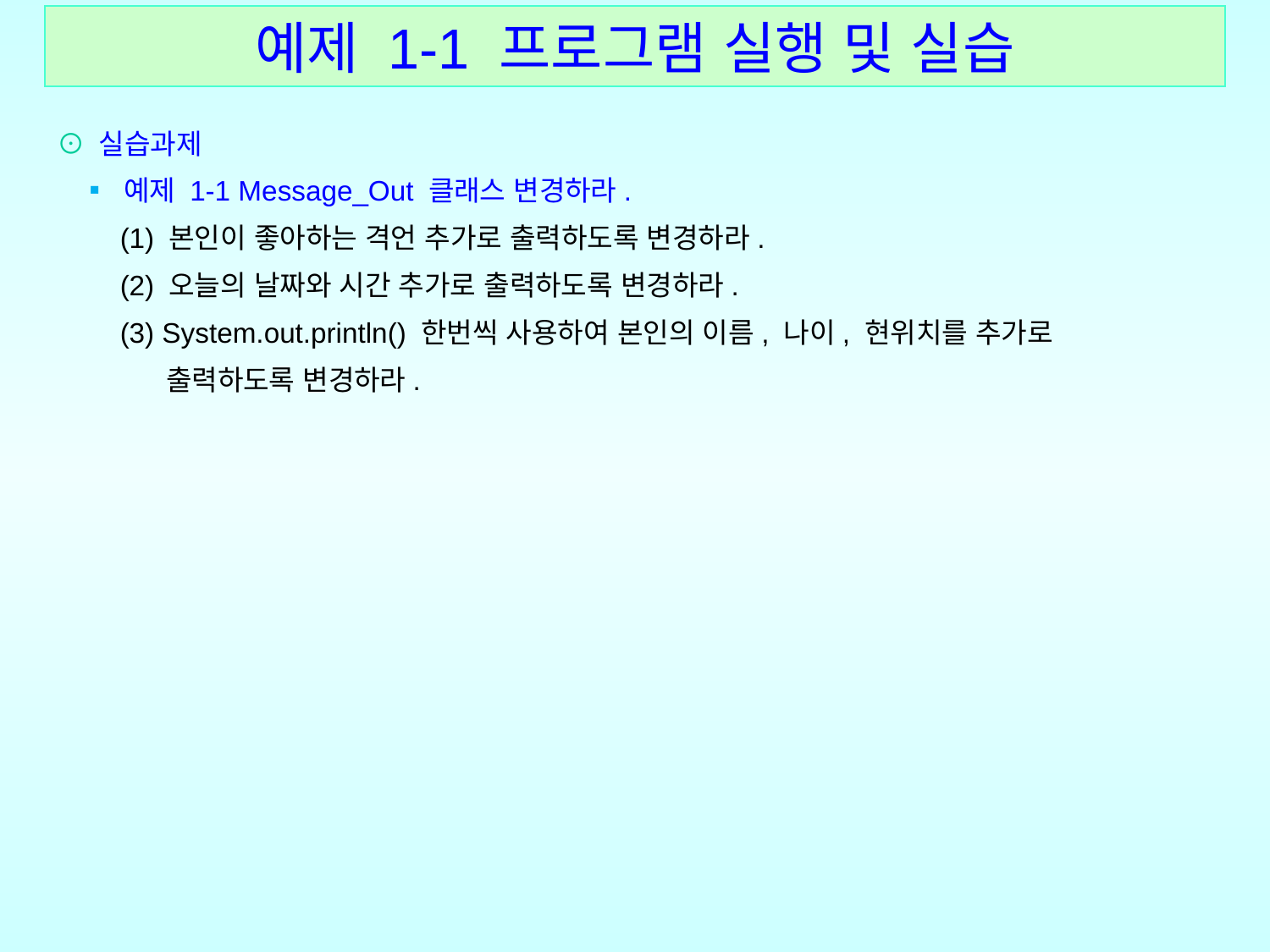

예제 1-1 프로그램 실행 및 실습
⊙ 실습과제
   ▪ 예제 1-1 Message_Out 클래스 변경하라.
        (1) 본인이 좋아하는 격언 추가로 출력하도록 변경하라.
        (2) 오늘의 날짜와 시간 추가로 출력하도록 변경하라.
        (3) System.out.println() 한번씩 사용하여 본인의 이름, 나이, 현위치를 추가로
             출력하도록 변경하라.